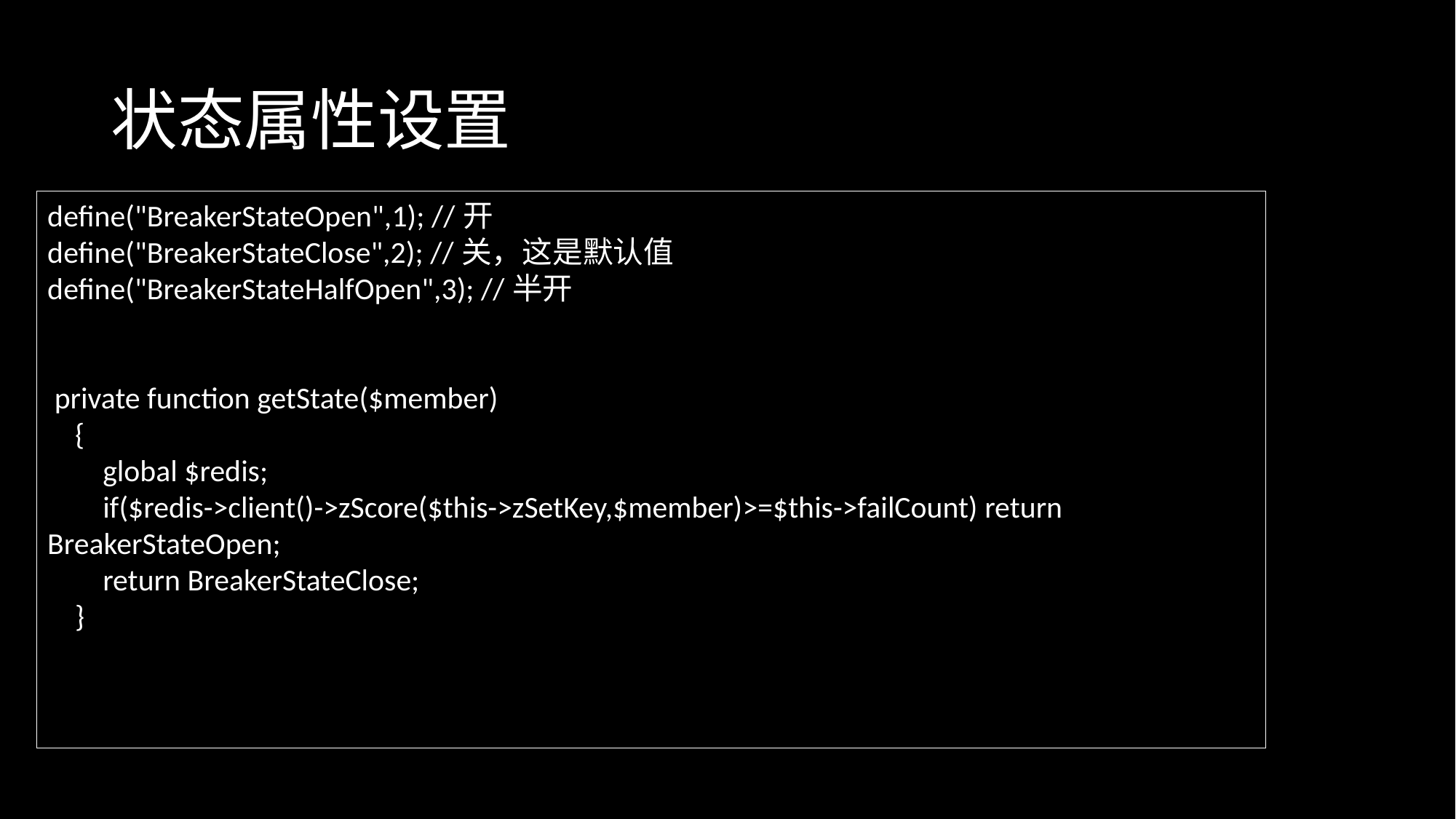

# 状态属性设置
define("BreakerStateOpen",1); //开
define("BreakerStateClose",2); //关，这是默认值
define("BreakerStateHalfOpen",3); //半开

 private function getState($member)
    {
        global $redis;
        if($redis->client()->zScore($this->zSetKey,$member)>=$this->failCount) return BreakerStateOpen;
        return BreakerStateClose;
    }